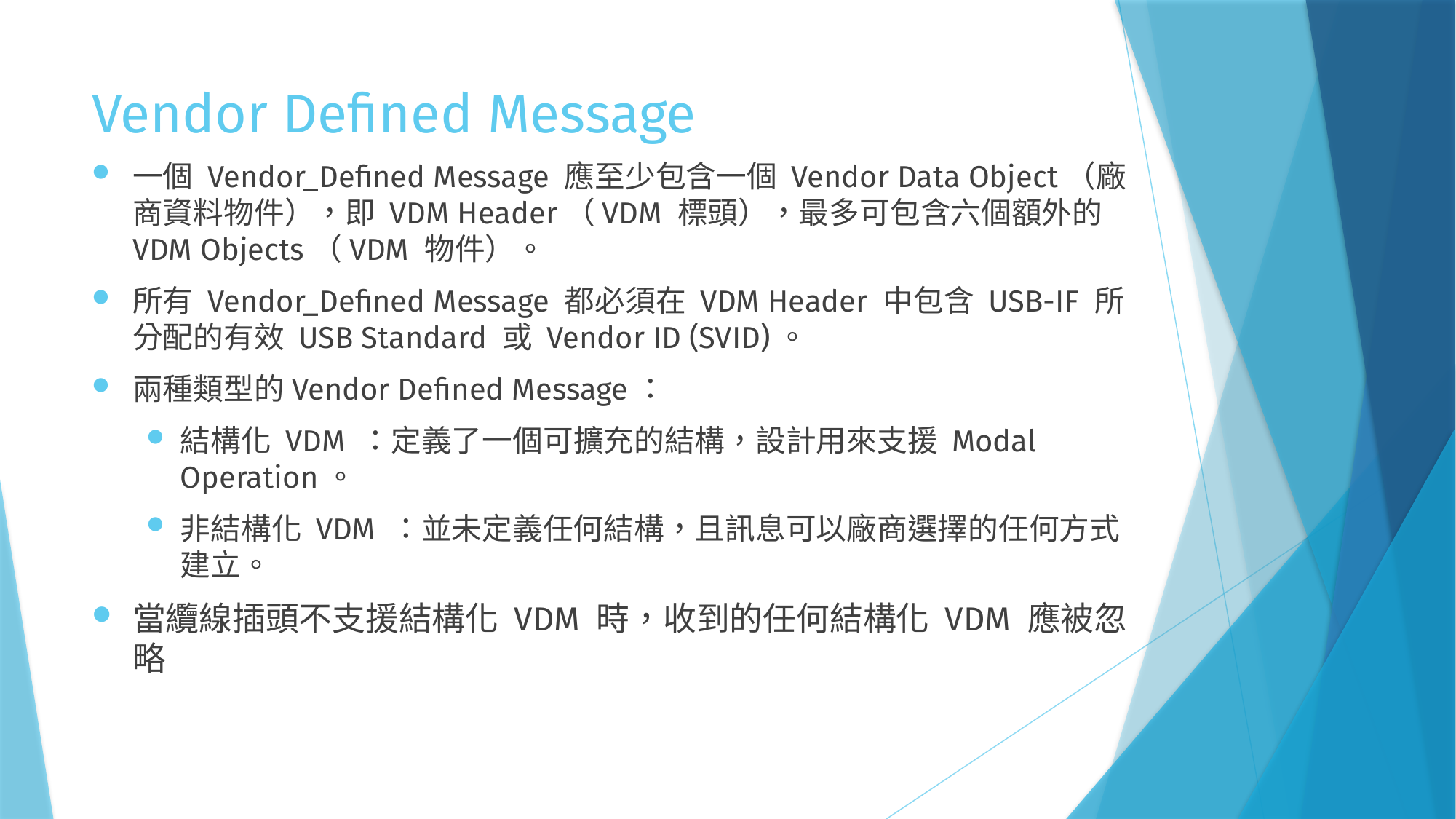

# Vendor Defined Message
一個 Vendor_Defined Message 應至少包含一個 Vendor Data Object（廠商資料物件），即 VDM Header（VDM 標頭），最多可包含六個額外的 VDM Objects（VDM 物件）。
所有 Vendor_Defined Message 都必須在 VDM Header 中包含 USB-IF 所分配的有效 USB Standard 或 Vendor ID (SVID)。
兩種類型的Vendor Defined Message：
結構化 VDM ：定義了一個可擴充的結構，設計用來支援 Modal Operation。
非結構化 VDM ：並未定義任何結構，且訊息可以廠商選擇的任何方式建立。
當纜線插頭不支援結構化 VDM 時，收到的任何結構化 VDM 應被忽略